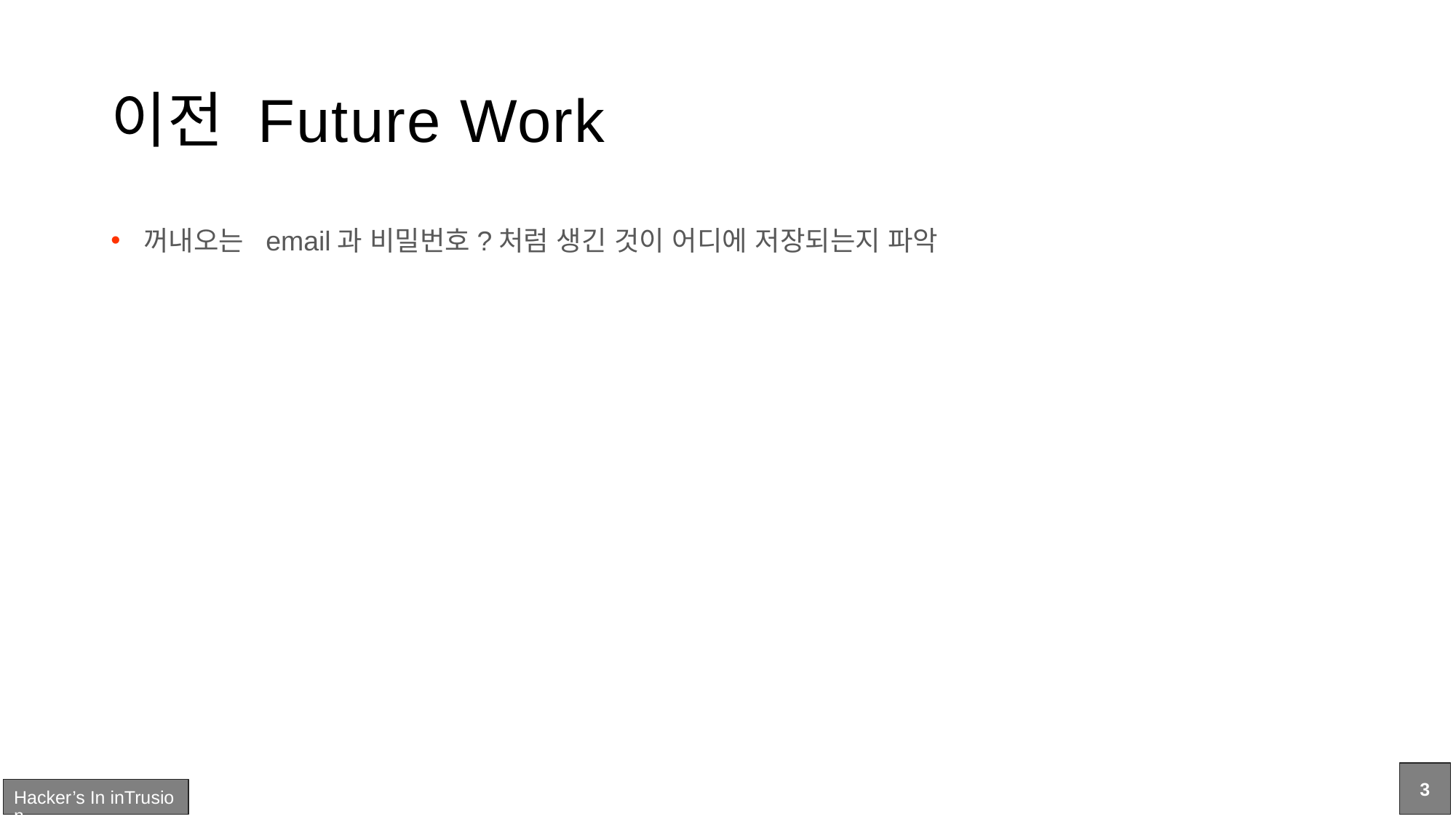

# 이전 Future Work
꺼내오는  email과 비밀번호?처럼 생긴 것이 어디에 저장되는지 파악
3
Hacker’s In inTrusion